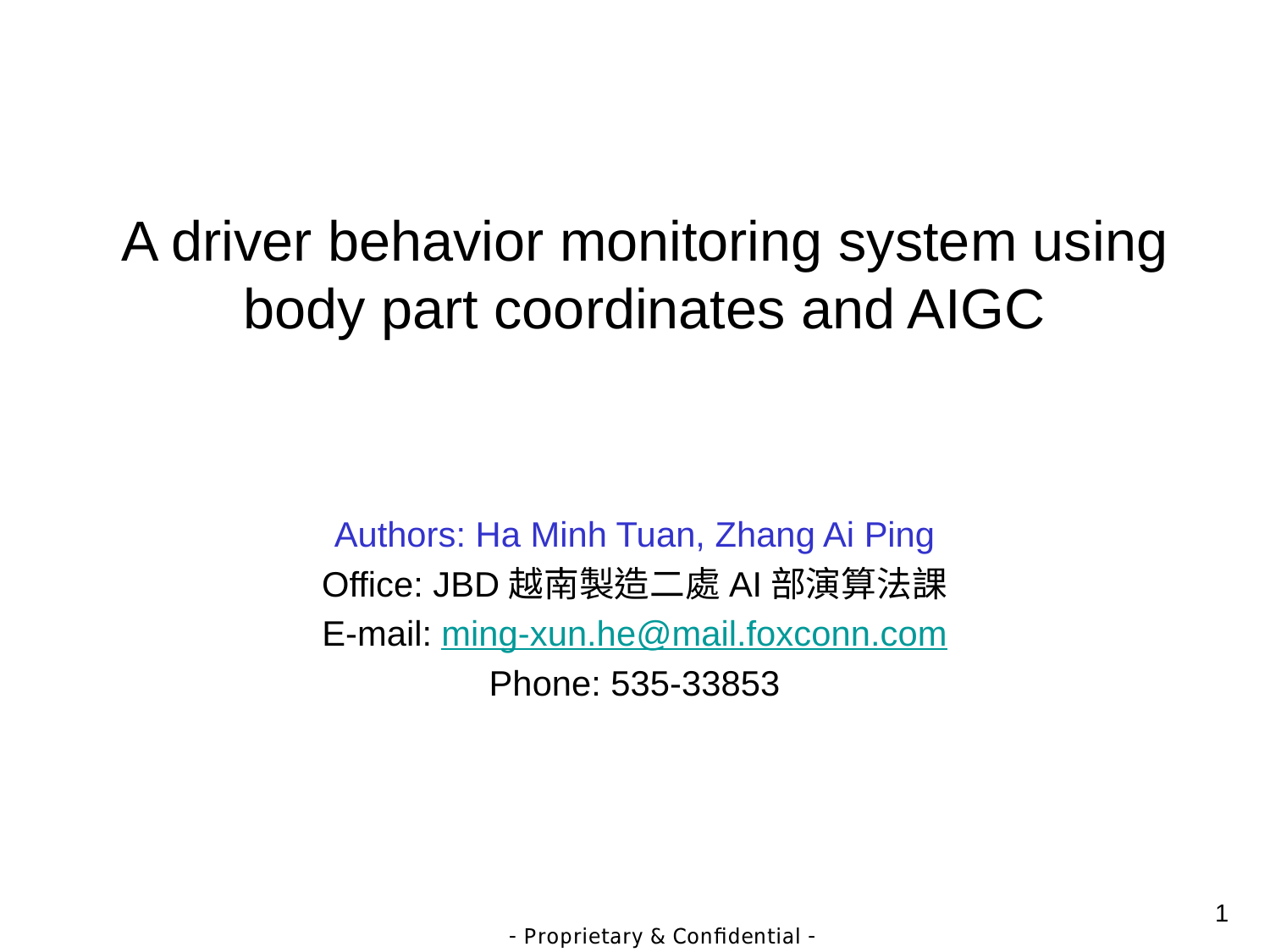

A driver behavior monitoring system using body part coordinates and AIGC
Authors: Ha Minh Tuan, Zhang Ai Ping
Office: JBD越南製造二處AI部演算法課
E-mail: ming-xun.he@mail.foxconn.com
Phone: 535-33853